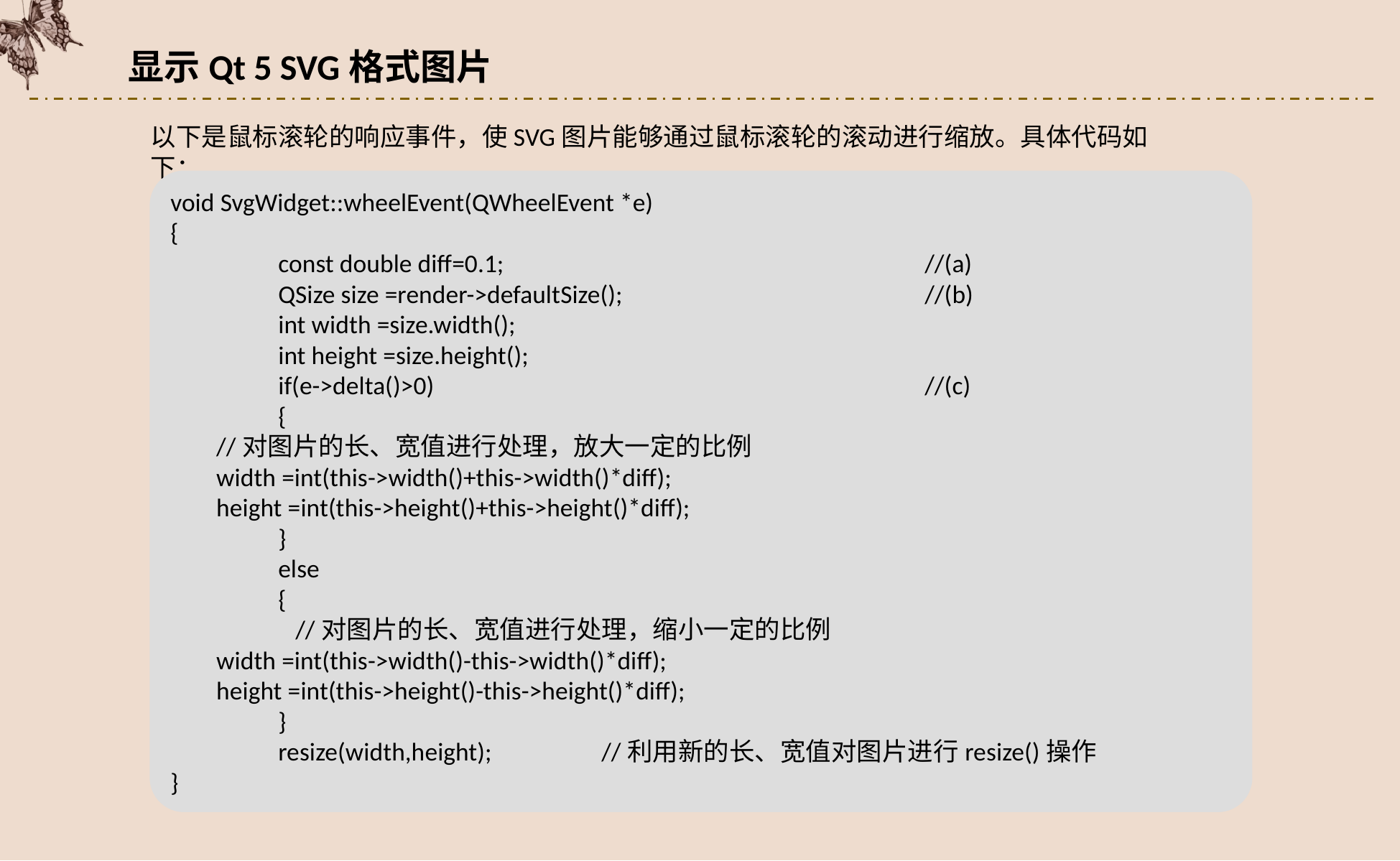

显示Qt 5 SVG格式图片
以下是鼠标滚轮的响应事件，使SVG图片能够通过鼠标滚轮的滚动进行缩放。具体代码如下：
void SvgWidget::wheelEvent(QWheelEvent *e)
{
    	const double diff=0.1;				//(a)
    	QSize size =render->defaultSize();			//(b)
    	int width =size.width();
    	int height =size.height();
    	if(e->delta()>0) 					//(c)
    	{
        //对图片的长、宽值进行处理，放大一定的比例
        width =int(this->width()+this->width()*diff);
        height =int(this->height()+this->height()*diff);
    	}
    	else
    	{
	   //对图片的长、宽值进行处理，缩小一定的比例
        width =int(this->width()-this->width()*diff);
        height =int(this->height()-this->height()*diff);
    	}
    	resize(width,height);		//利用新的长、宽值对图片进行resize()操作
}